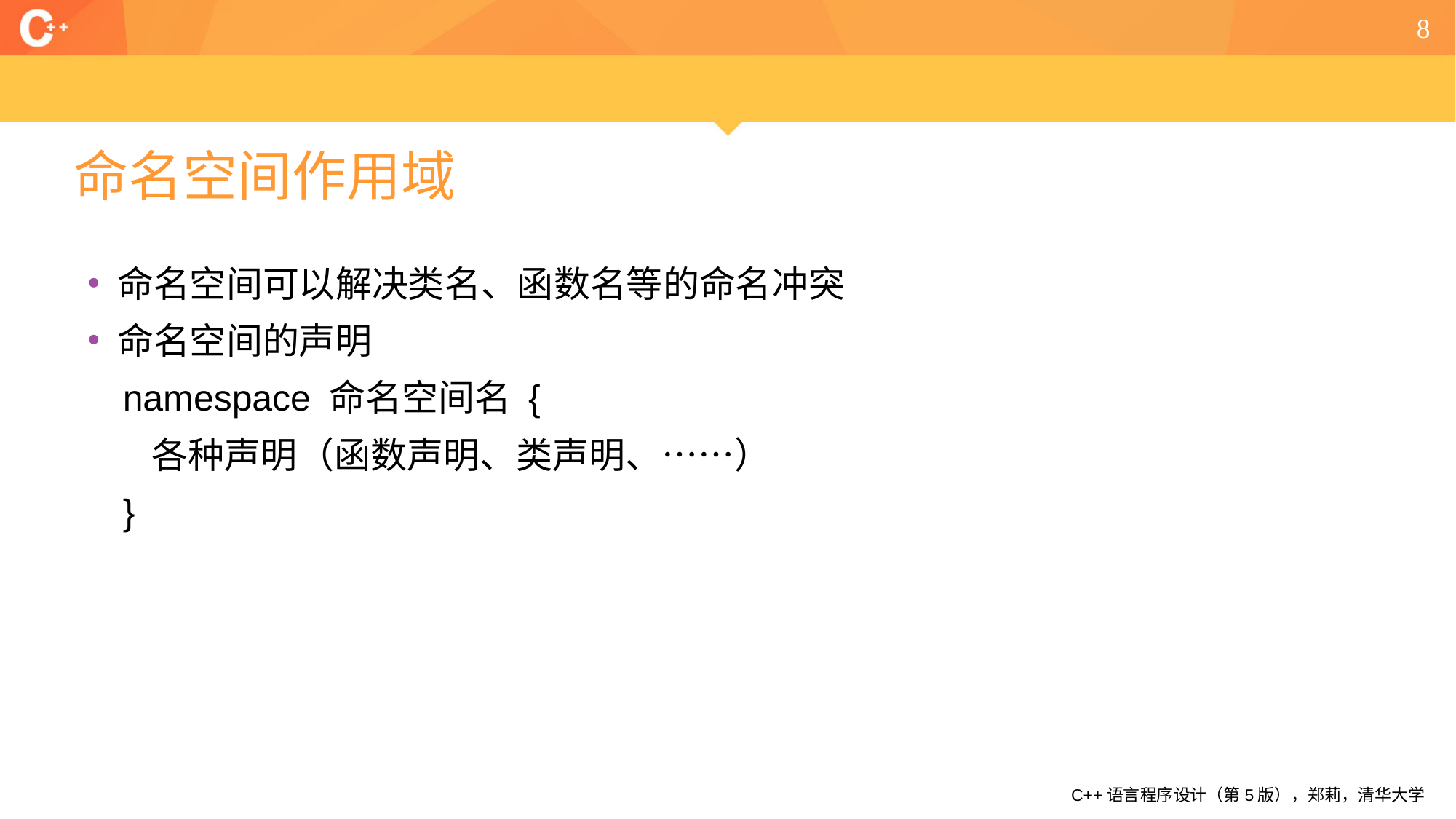

8
# 命名空间作用域
命名空间可以解决类名、函数名等的命名冲突
命名空间的声明
namespace 命名空间名 {
	各种声明（函数声明、类声明、……）
}